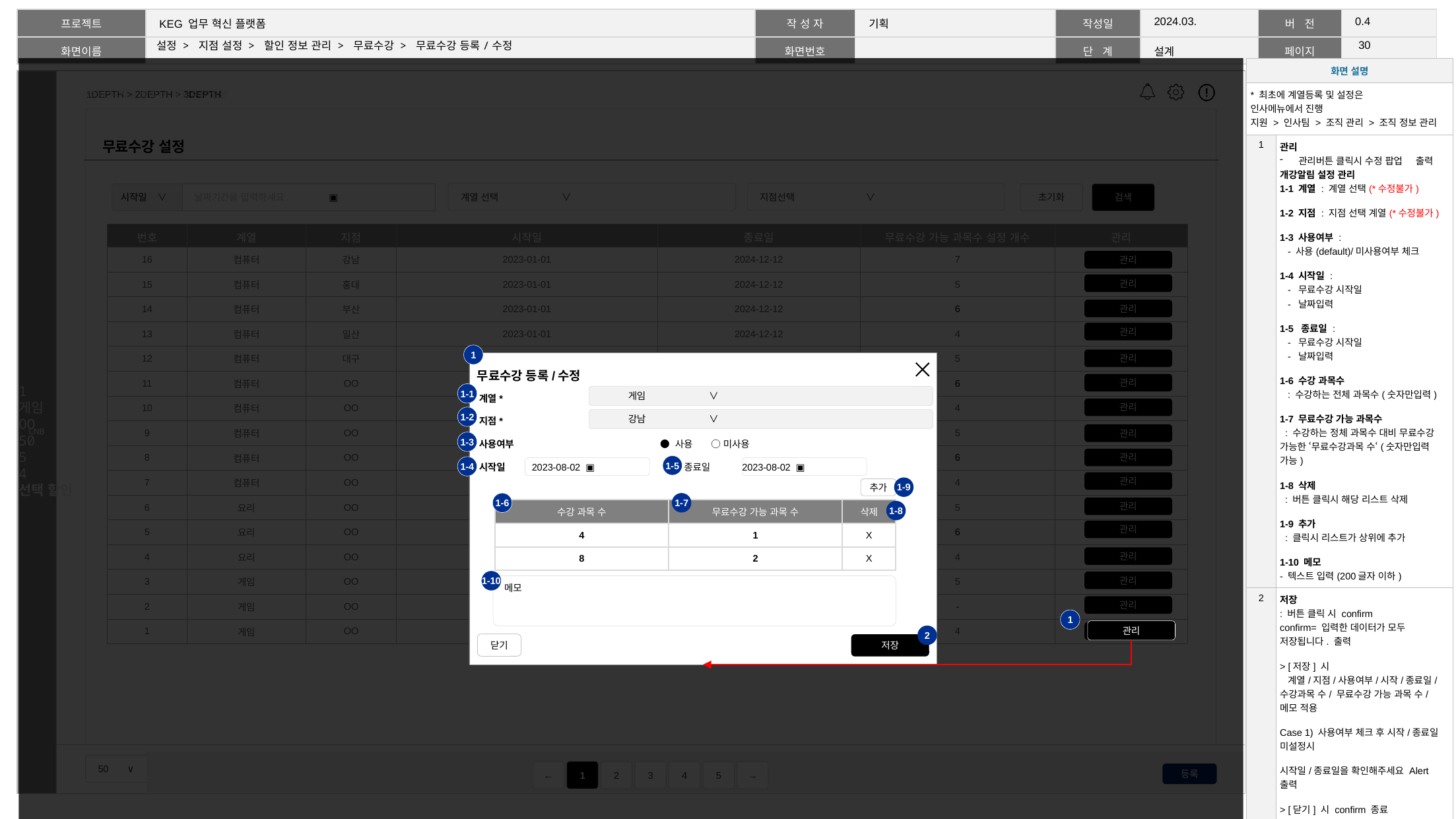

30

# 설정 > 지점 설정 > 할인 정보 관리 > 무료수강 > 무료수강 등록/수정
1
게임
OO
50
5
4
선택 할인
| 화면 설명 |  |
| --- | --- |
| \* 최초에 계열등록 및 설정은 인사메뉴에서 진행 지원 > 인사팀 > 조직 관리 > 조직 정보 관리 |  |
| 1 | 관리 관리버튼 클릭시 수정 팝업 출력 개강알림 설정 관리 1-1 계열 : 계열 선택(\*수정불가) 1-2 지점 : 지점 선택 계열(\*수정불가) 1-3 사용여부 : - 사용(default)/미사용여부 체크 1-4 시작일 : - 무료수강 시작일 - 날짜입력 1-5 종료일 : - 무료수강 시작일 - 날짜입력 1-6 수강 과목수 : 수강하는 전체 과목수(숫자만입력) 1-7 무료수강 가능 과목수 : 수강하는 정체 과목수 대비 무료수강 가능한 ‘무료수강과목 수‘(숫자만입력 가능) 1-8 삭제 : 버튼 클릭시 해당 리스트 삭제 1-9 추가 : 클릭시 리스트가 상위에 추가 1-10 메모 - 텍스트 입력(200글자 이하) |
| 2 | 저장 : 버튼 클릭 시 confirm confirm= 입력한 데이터가 모두 저장됩니다. 출력 > [저장] 시 계열/지점/사용여부/시작/종료일/수강과목 수/ 무료수강 가능 과목 수/ 메모 적용 Case 1) 사용여부 체크 후 시작/종료일 미설정시 시작일/종료일을 확인해주세요 Alert 출력 > [닫기] 시 confirm 종료 |
설정 > 지점 설정 > 무료수강 설정
무료수강 설정
계열 선택                        ∨
지점선택                           ∨
시작일    ∨
날짜기간을 입력하세요.               ▣
초기화
검색
| 번호 | 계열 | 지점 | 시작일 | 종료일 | 무료수강 가능 과목수 설정 개수 | 관리 |
| --- | --- | --- | --- | --- | --- | --- |
| 16 | 컴퓨터 | 강남 | 2023-01-01 | 2024-12-12 | 7 |  |
| 15 | 컴퓨터 | 홍대 | 2023-01-01 | 2024-12-12 | 5 |  |
| 14 | 컴퓨터 | 부산 | 2023-01-01 | 2024-12-12 | 6 |  |
| 13 | 컴퓨터 | 일산 | 2023-01-01 | 2024-12-12 | 4 |  |
| 12 | 컴퓨터 | 대구 | 2023-01-01 | 2024-12-12 | 5 |  |
| 11 | 컴퓨터 | OO | 2023-01-01 | 2024-12-12 | 6 |  |
| 10 | 컴퓨터 | OO | 2023-01-01 | 2024-12-12 | 4 |  |
| 9 | 컴퓨터 | OO | 2023-01-01 | 2024-12-12 | 5 |  |
| 8 | 컴퓨터 | OO | 2023-01-01 | 2024-12-12 | 6 |  |
| 7 | 컴퓨터 | OO | 2023-01-01 | 2024-12-12 | 4 |  |
| 6 | 요리 | OO | 2023-01-01 | 2024-12-12 | 5 |  |
| 5 | 요리 | OO | 2023-01-01 | 2024-12-12 | 6 |  |
| 4 | 요리 | OO | 2023-01-01 | 2024-12-12 | 4 |  |
| 3 | 게임 | OO | 2023-01-01 | 2024-12-12 | 5 |  |
| 2 | 게임 | OO | 2023-01-01 | 2024-12-12 | - |  |
| 1 | 게임 | OO | 2023-01-01 | 2024-12-12 | 4 |  |
관리
관리
관리
관리
1
관리
무료수강 등록/수정
관리
1-1
          게임                        ∨
| 계열\* | 게임 ∨ |
| --- | --- |
| 지점\* | 강남 ∨ |
| 사용여부 | ● 사용 ○ 미사용 |
| 시작일 2023-08-02 ▣ | 종료일 2023-08-02 ▣ |
|  |  |
|  |  |
관리
1-2
          강남                        ∨
관리
1-3
관리
1-5
1-4

관리
1-9
추가
1-6
1-7
관리
| 수강 과목 수 | 무료수강 가능 과목 수 | 삭제 |
| --- | --- | --- |
| 4 | 1 | X |
| 8 | 2 | X |
1-8
관리
관리
1-10
관리
메모
관리
1
관리
관리
2
닫기
저장

←
1
2
3
4
5
→
등록